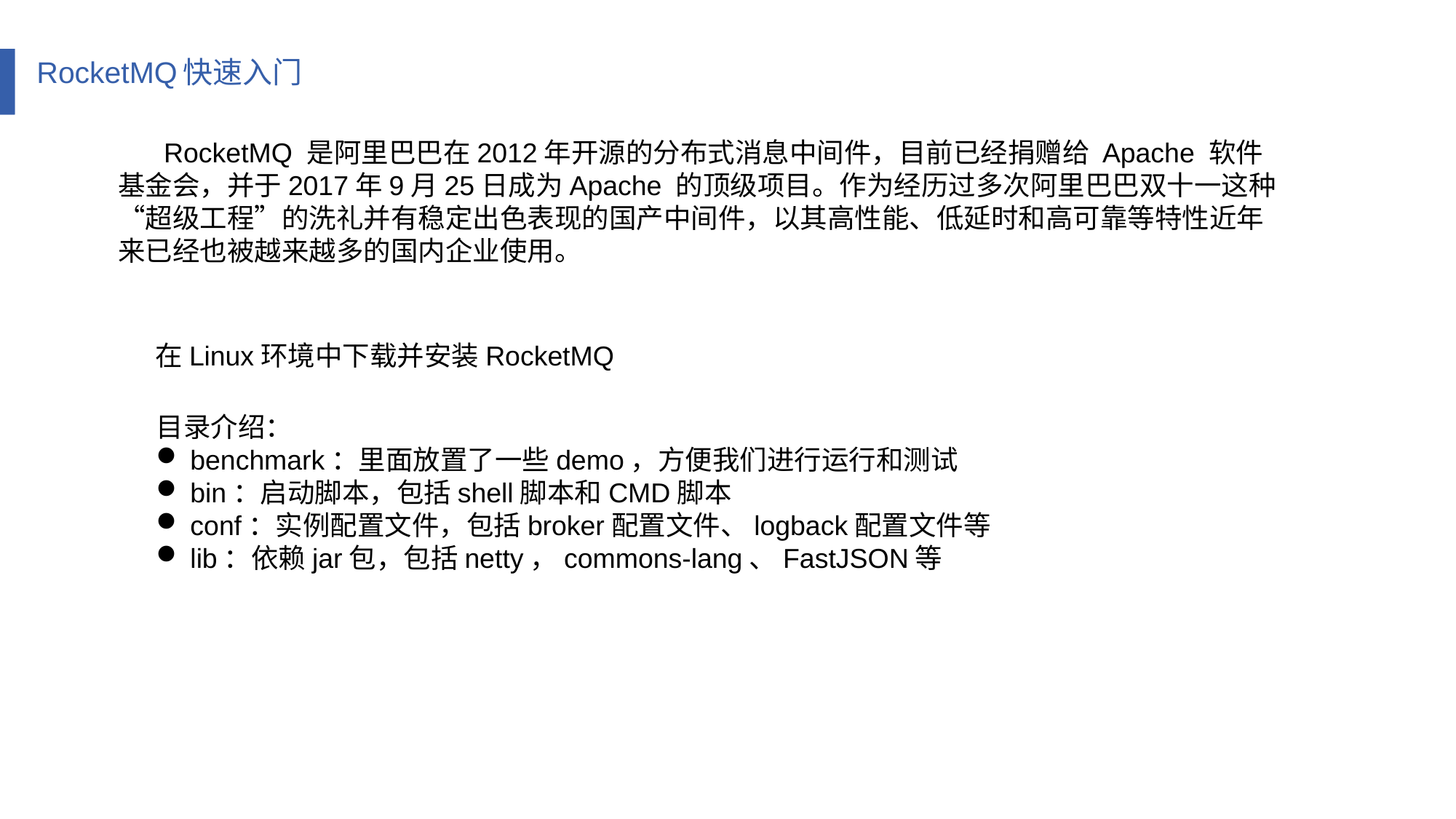

RocketMQ快速入门
      RocketMQ 是阿里巴巴在2012年开源的分布式消息中间件，目前已经捐赠给 Apache 软件基金会，并于2017年9月25日成为Apache 的顶级项目。作为经历过多次阿里巴巴双十一这种“超级工程”的洗礼并有稳定出色表现的国产中间件，以其高性能、低延时和高可靠等特性近年来已经也被越来越多的国内企业使用。
     在Linux环境中下载并安装RocketMQ
目录介绍：
benchmark：里面放置了一些demo，方便我们进行运行和测试
bin：启动脚本，包括shell脚本和CMD脚本
conf：实例配置文件，包括broker配置文件、logback配置文件等
lib：依赖jar包，包括netty，commons-lang、FastJSON等